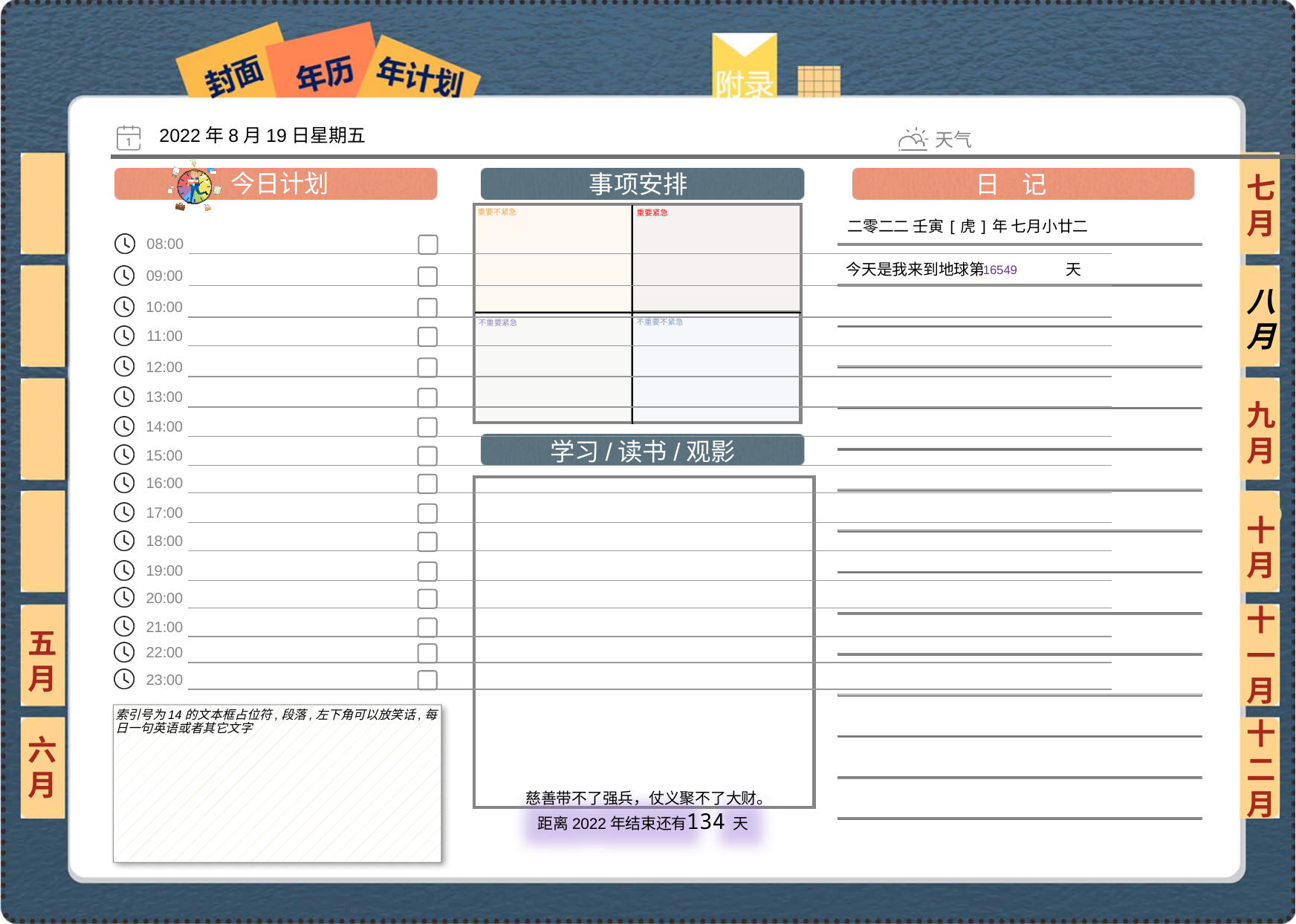

2022年8月19日星期五
七月
二零二二 壬寅[虎]年 七月小廿二
16549
八月
九月
十月
十一月
五月
索引号为14的文本框占位符,段落,左下角可以放笑话,每日一句英语或者其它文字
六月
十二月
134
 慈善带不了强兵，仗义聚不了大财。